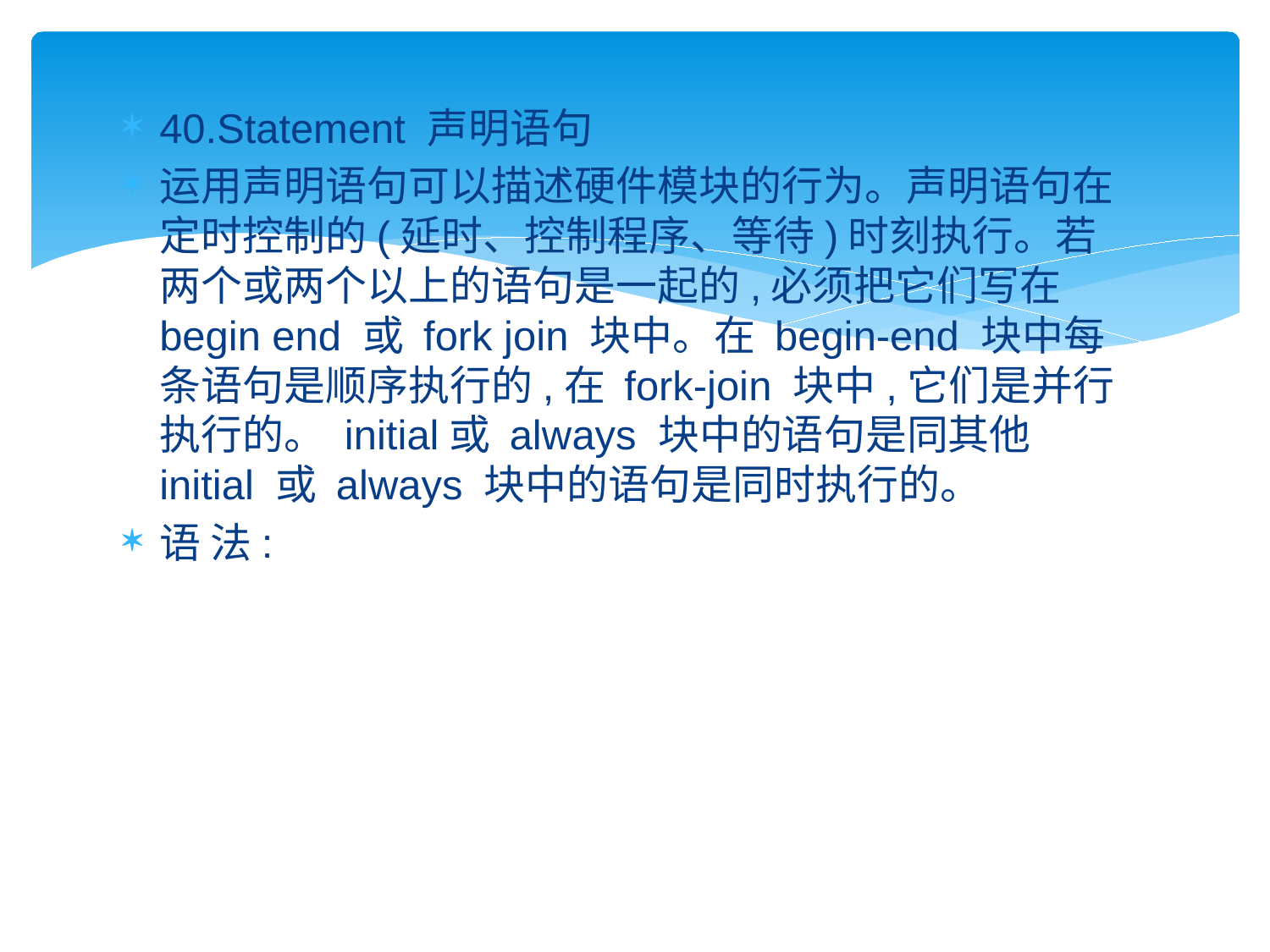

#
40.Statement 声明语句
运用声明语句可以描述硬件模块的行为。声明语句在定时控制的(延时、控制程序、等待)时刻执行。若两个或两个以上的语句是一起的,必须把它们写在 begin end 或 fork join 块中。在 begin-end 块中每条语句是顺序执行的,在 fork-join 块中,它们是并行执行的。 initial或 always 块中的语句是同其他 initial 或 always 块中的语句是同时执行的。
语 法: